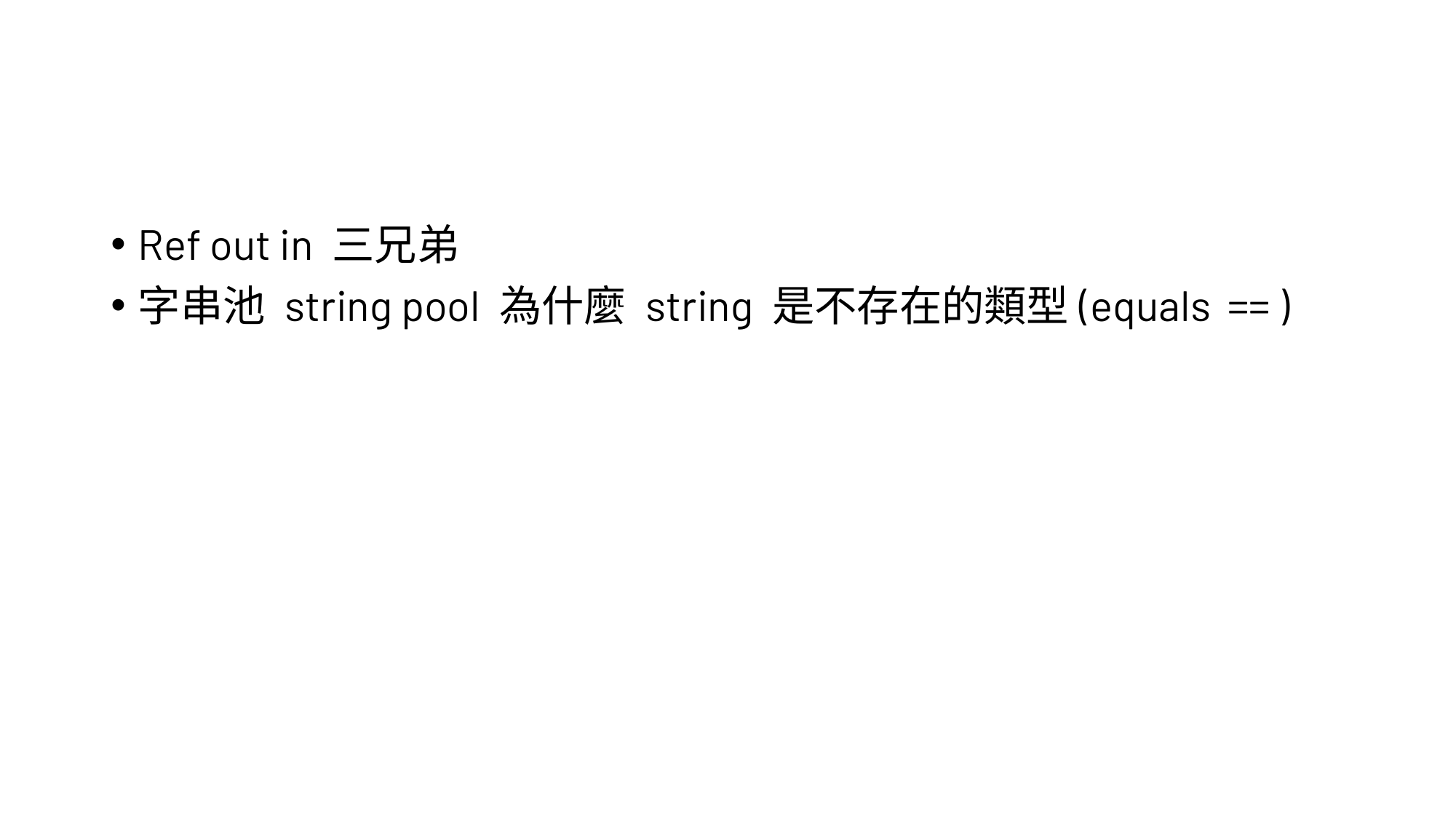

#
Ref out in 三兄弟
字串池 string pool 為什麼 string 是不存在的類型(equals  == )